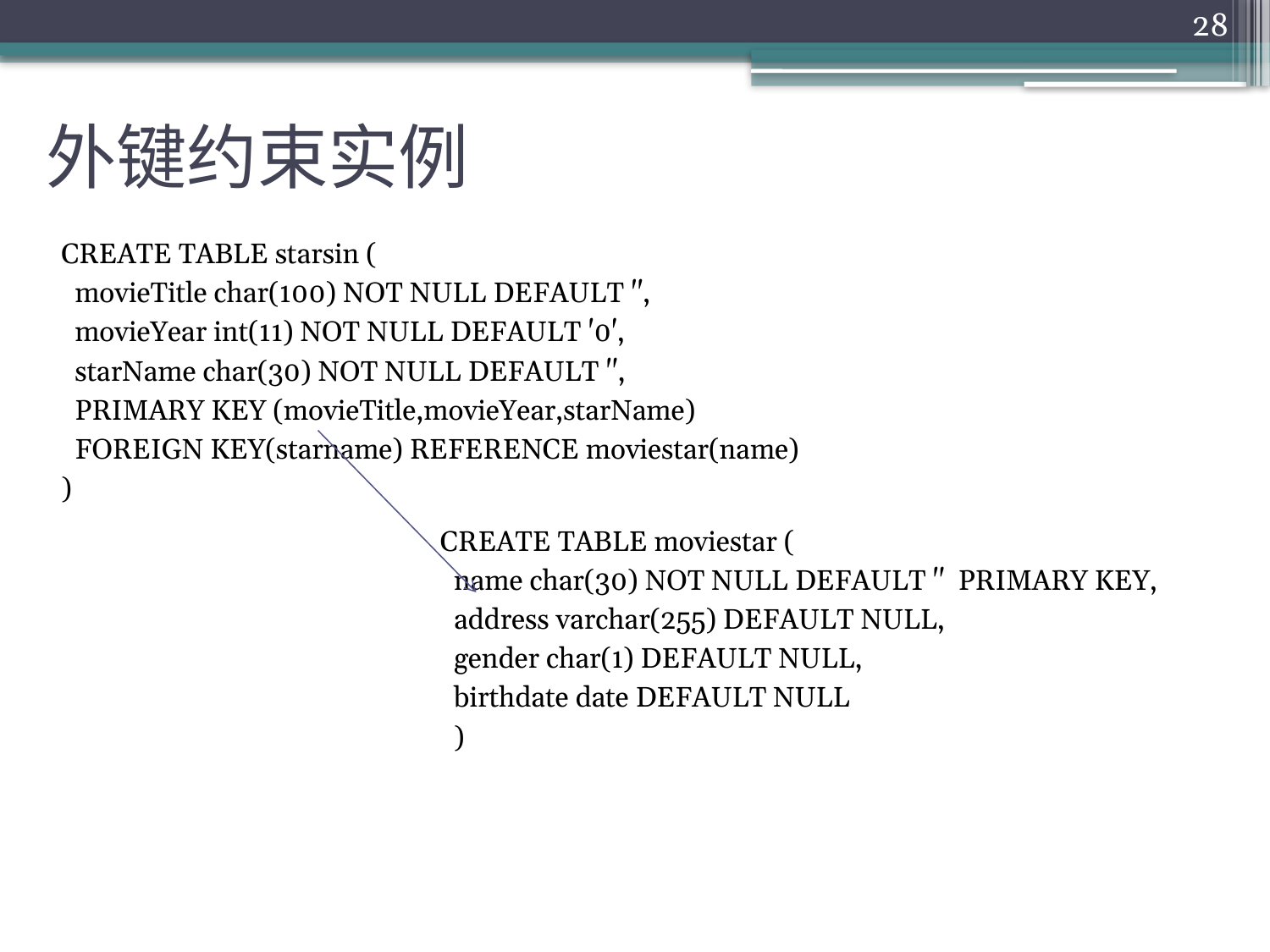

28
# 外键约束实例
CREATE TABLE starsin (
  movieTitle char(100) NOT NULL DEFAULT '',
  movieYear int(11) NOT NULL DEFAULT '0',
  starName char(30) NOT NULL DEFAULT '',
  PRIMARY KEY (movieTitle,movieYear,starName)
  FOREIGN KEY(starname) REFERENCE moviestar(name)
)
CREATE TABLE moviestar (
  name char(30) NOT NULL DEFAULT ''  PRIMARY KEY,
  address varchar(255) DEFAULT NULL,
  gender char(1) DEFAULT NULL,
  birthdate date DEFAULT NULL
  )